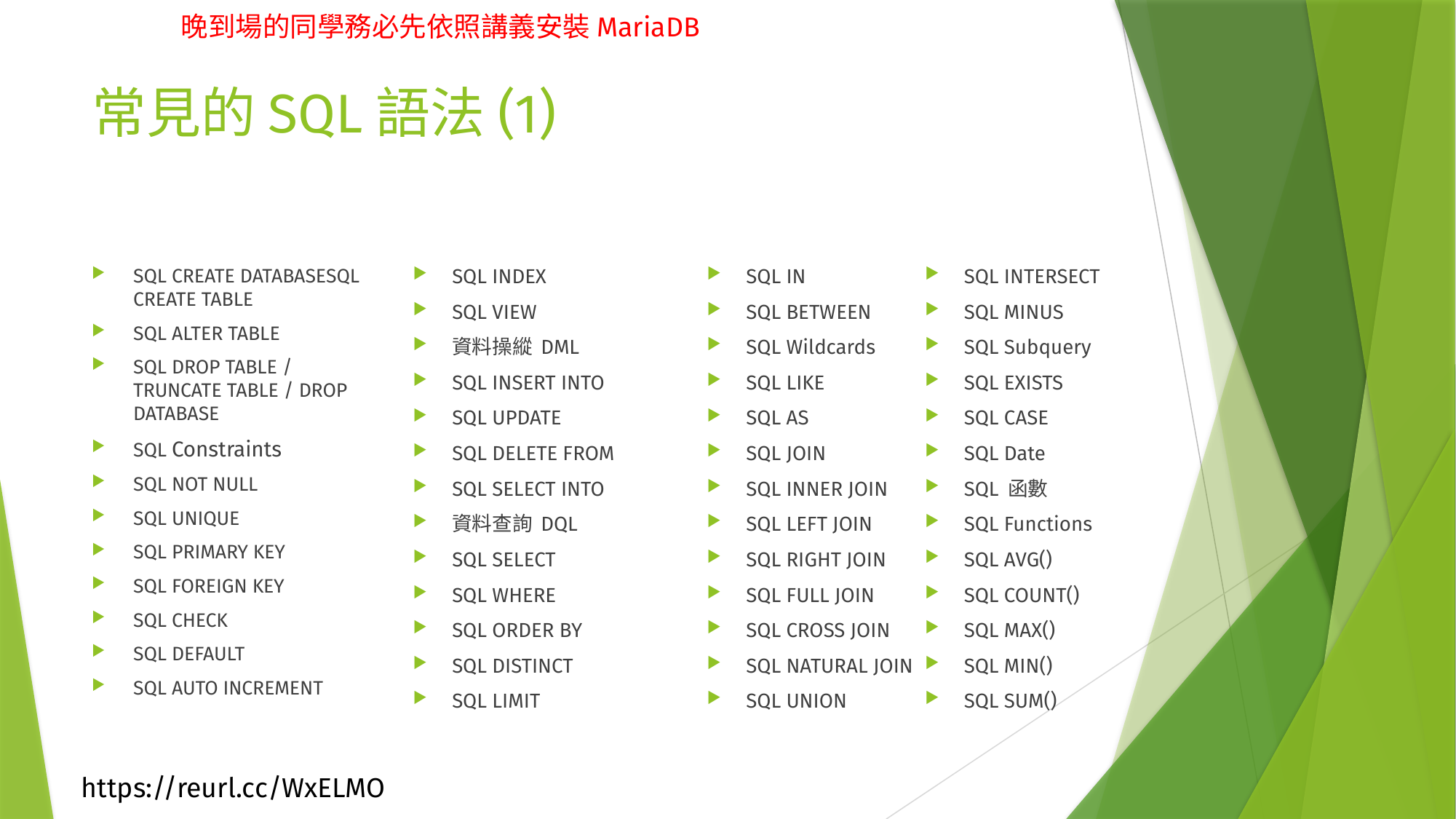

# 常見的SQL語法(1)
SQL INDEX
SQL VIEW
資料操縱 DML
SQL INSERT INTO
SQL UPDATE
SQL DELETE FROM
SQL SELECT INTO
資料查詢 DQL
SQL SELECT
SQL WHERE
SQL ORDER BY
SQL DISTINCT
SQL LIMIT
SQL IN
SQL BETWEEN
SQL Wildcards
SQL LIKE
SQL AS
SQL JOIN
SQL INNER JOIN
SQL LEFT JOIN
SQL RIGHT JOIN
SQL FULL JOIN
SQL CROSS JOIN
SQL NATURAL JOIN
SQL UNION
SQL INTERSECT
SQL MINUS
SQL Subquery
SQL EXISTS
SQL CASE
SQL Date
SQL 函數
SQL Functions
SQL AVG()
SQL COUNT()
SQL MAX()
SQL MIN()
SQL SUM()
SQL CREATE DATABASESQL CREATE TABLE
SQL ALTER TABLE
SQL DROP TABLE / TRUNCATE TABLE / DROP DATABASE
SQL Constraints
SQL NOT NULL
SQL UNIQUE
SQL PRIMARY KEY
SQL FOREIGN KEY
SQL CHECK
SQL DEFAULT
SQL AUTO INCREMENT